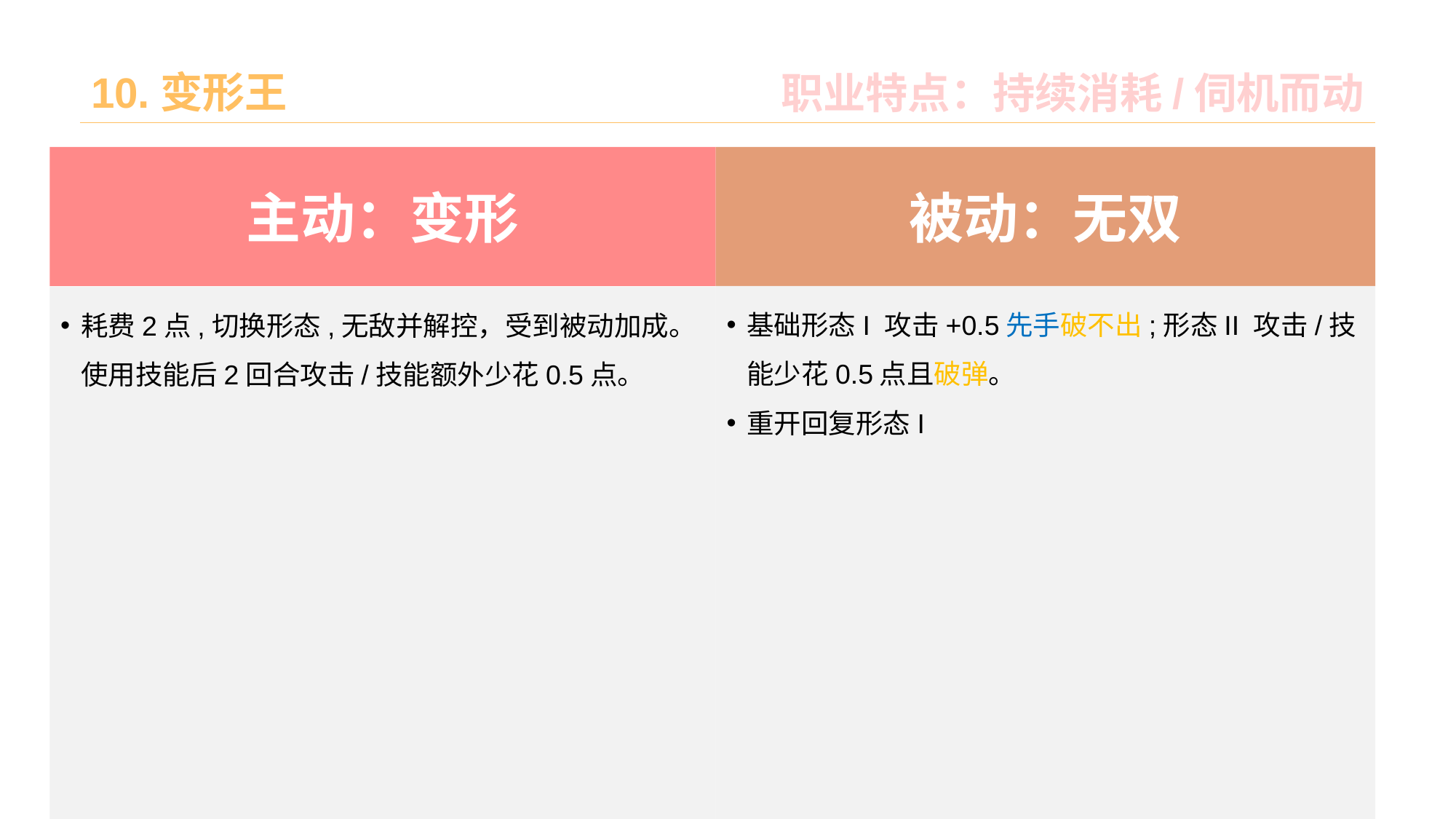

# 10.变形王
职业特点：持续消耗/伺机而动
被动：无双
主动：变形
基础形态I 攻击+0.5先手破不出;形态II 攻击/技能少花0.5点且破弹。
重开回复形态I
耗费2点,切换形态,无敌并解控，受到被动加成。使用技能后2回合攻击/技能额外少花0.5点。